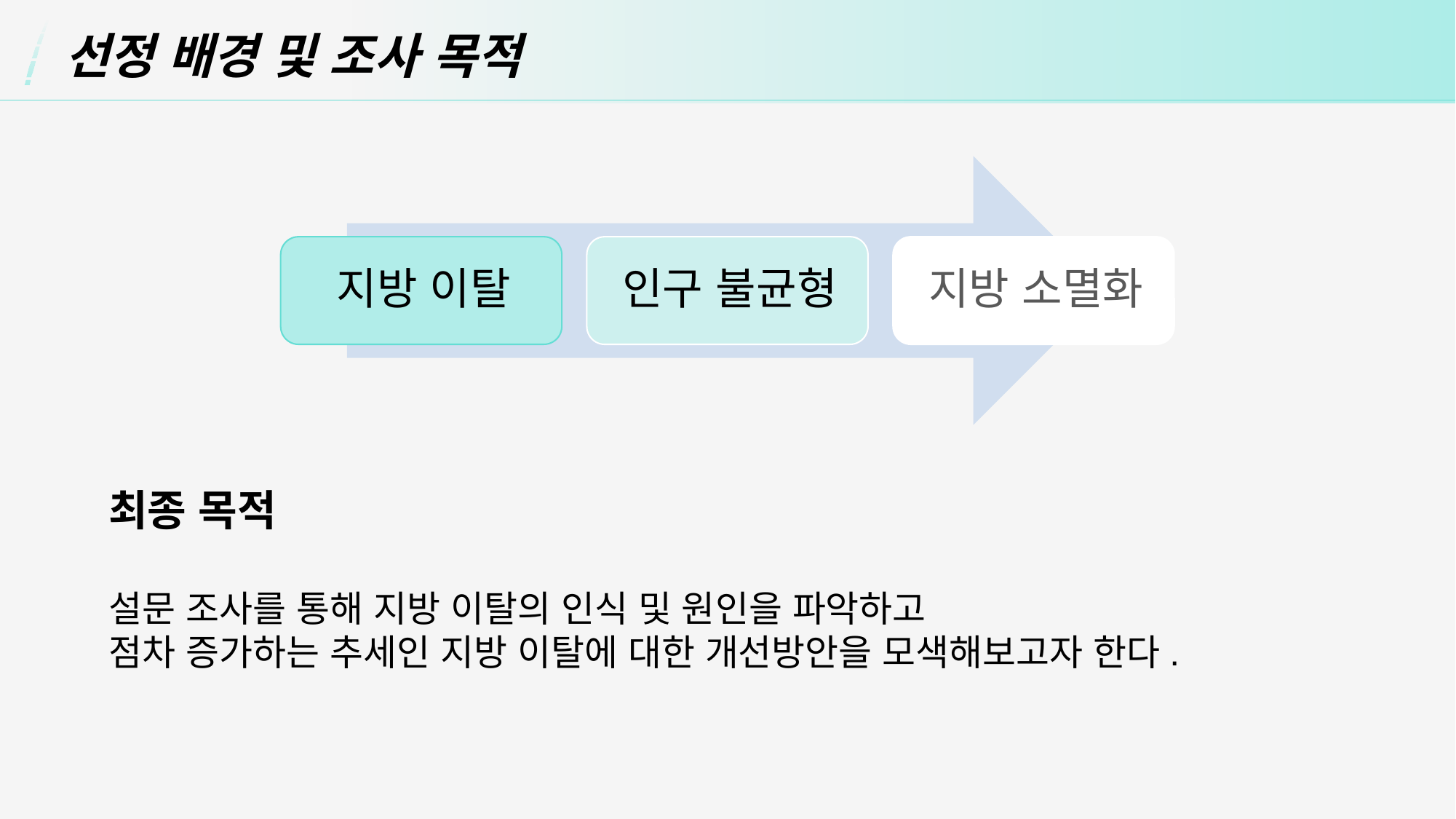

선정 배경 및 조사 목적

지방 이탈
인구 불균형
지방 소멸화

최종 목적

설문 조사를 통해 지방 이탈의 인식 및 원인을 파악하고
점차 증가하는 추세인 지방 이탈에 대한 개선방안을 모색해보고자 한다.